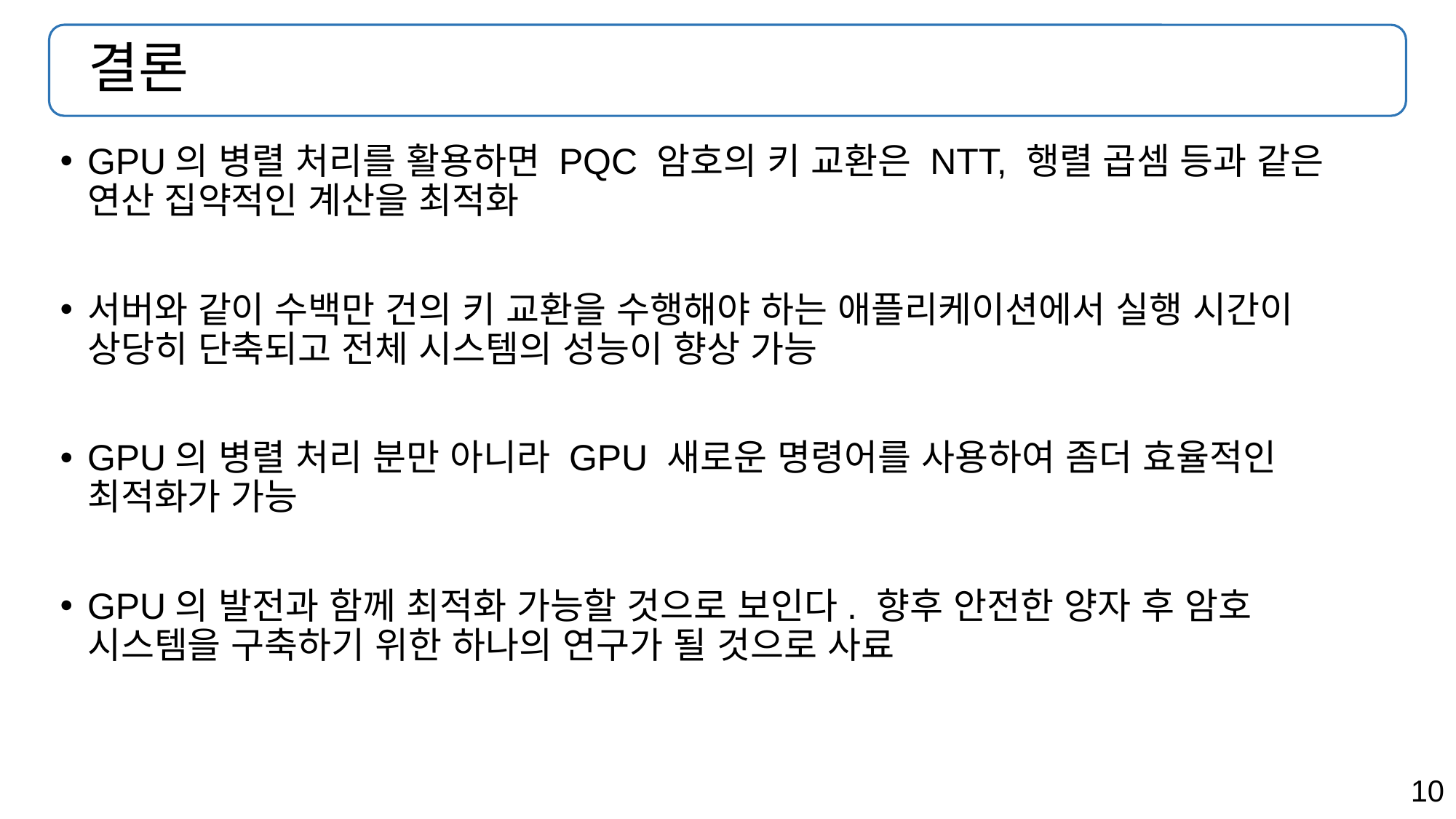

# 결론
GPU의 병렬 처리를 활용하면 PQC 암호의 키 교환은 NTT, 행렬 곱셈 등과 같은 연산 집약적인 계산을 최적화

서버와 같이 수백만 건의 키 교환을 수행해야 하는 애플리케이션에서 실행 시간이 상당히 단축되고 전체 시스템의 성능이 향상 가능

GPU의 병렬 처리 분만 아니라 GPU 새로운 명령어를 사용하여 좀더 효율적인 최적화가 가능

GPU의 발전과 함께 최적화 가능할 것으로 보인다. 향후 안전한 양자 후 암호 시스템을 구축하기 위한 하나의 연구가 될 것으로 사료